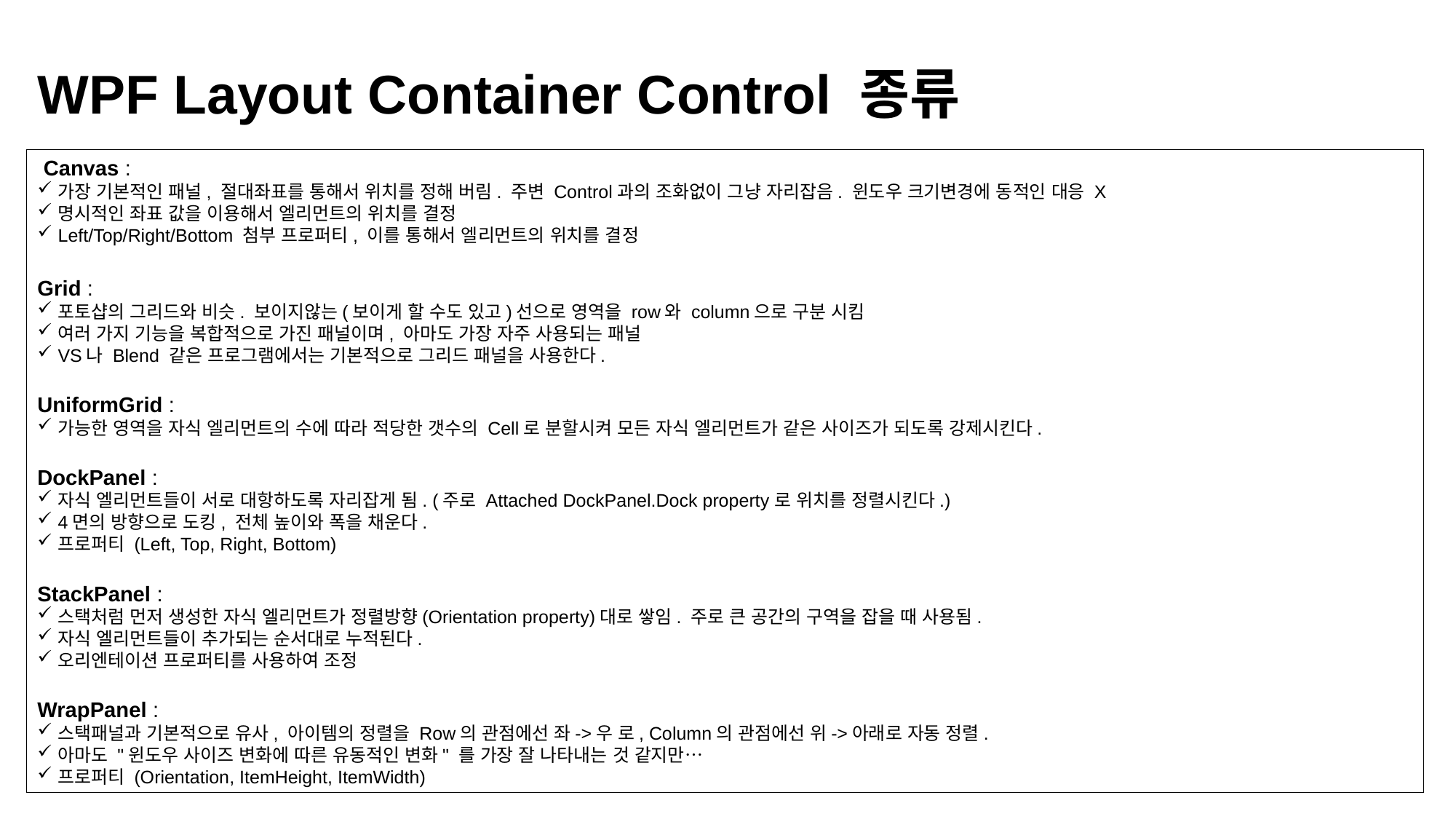

# WPF Layout Container Control 종류
 Canvas :
가장 기본적인 패널, 절대좌표를 통해서 위치를 정해 버림. 주변 Control과의 조화없이 그냥 자리잡음. 윈도우 크기변경에 동적인 대응 X
명시적인 좌표 값을 이용해서 엘리먼트의 위치를 결정
Left/Top/Right/Bottom 첨부 프로퍼티, 이를 통해서 엘리먼트의 위치를 결정

Grid :
포토샵의 그리드와 비슷. 보이지않는(보이게 할 수도 있고)선으로 영역을 row와 column으로 구분 시킴
여러 가지 기능을 복합적으로 가진 패널이며, 아마도 가장 자주 사용되는 패널
VS나 Blend 같은 프로그램에서는 기본적으로 그리드 패널을 사용한다.

UniformGrid :
가능한 영역을 자식 엘리먼트의 수에 따라 적당한 갯수의 Cell로 분할시켜 모든 자식 엘리먼트가 같은 사이즈가 되도록 강제시킨다.
DockPanel :
자식 엘리먼트들이 서로 대항하도록 자리잡게 됨. (주로 Attached DockPanel.Dock property로 위치를 정렬시킨다.)
4면의 방향으로 도킹, 전체 높이와 폭을 채운다.
프로퍼티 (Left, Top, Right, Bottom)
StackPanel :
스택처럼 먼저 생성한 자식 엘리먼트가 정렬방향(Orientation property)대로 쌓임. 주로 큰 공간의 구역을 잡을 때 사용됨.
자식 엘리먼트들이 추가되는 순서대로 누적된다.
오리엔테이션 프로퍼티를 사용하여 조정
WrapPanel :
스택패널과 기본적으로 유사, 아이템의 정렬을 Row의 관점에선 좌->우 로, Column의 관점에선 위->아래로 자동 정렬.
아마도 "윈도우 사이즈 변화에 따른 유동적인 변화" 를 가장 잘 나타내는 것 같지만…
프로퍼티 (Orientation, ItemHeight, ItemWidth)